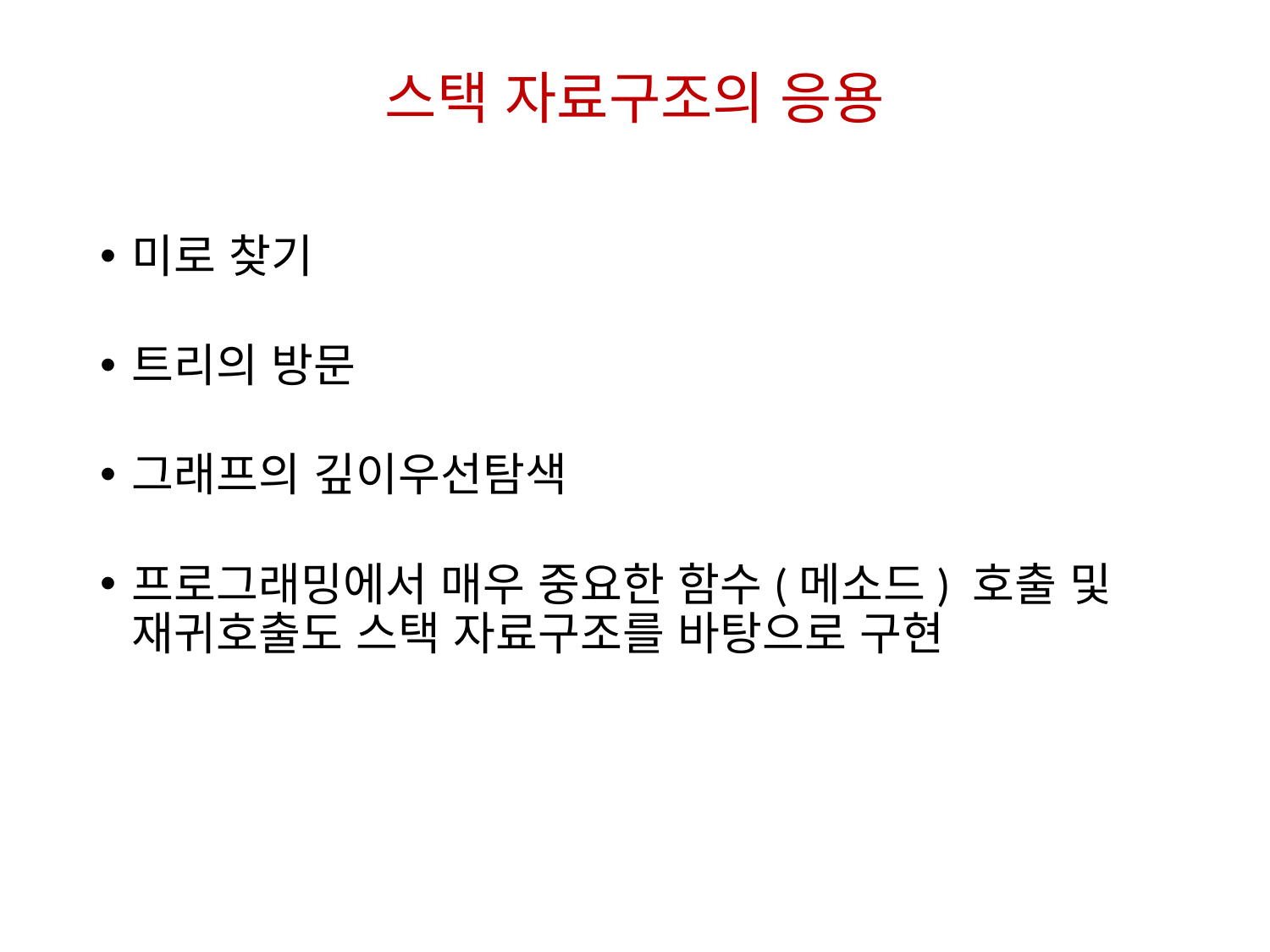

# 스택 자료구조의 응용
미로 찾기
트리의 방문
그래프의 깊이우선탐색
프로그래밍에서 매우 중요한 함수(메소드) 호출 및 재귀호출도 스택 자료구조를 바탕으로 구현